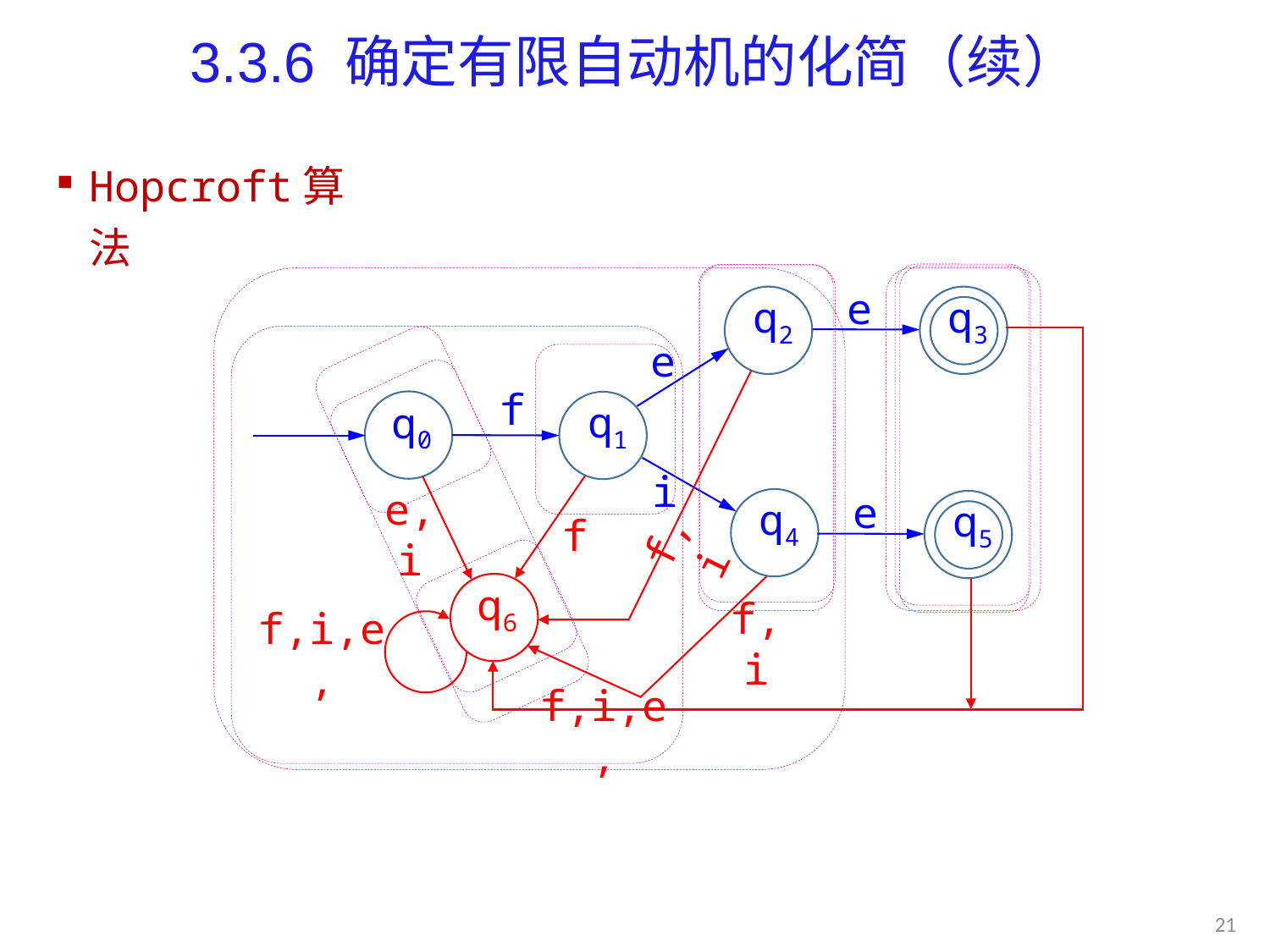

# 3.3.6 确定有限自动机的化简（续）
Hopcroft算法

e
q2

q3

e
f

q0
q1

i
e
q4

q5

e,i
f
f,i

q6

f,i

f,i,e,
f,i,e,
21